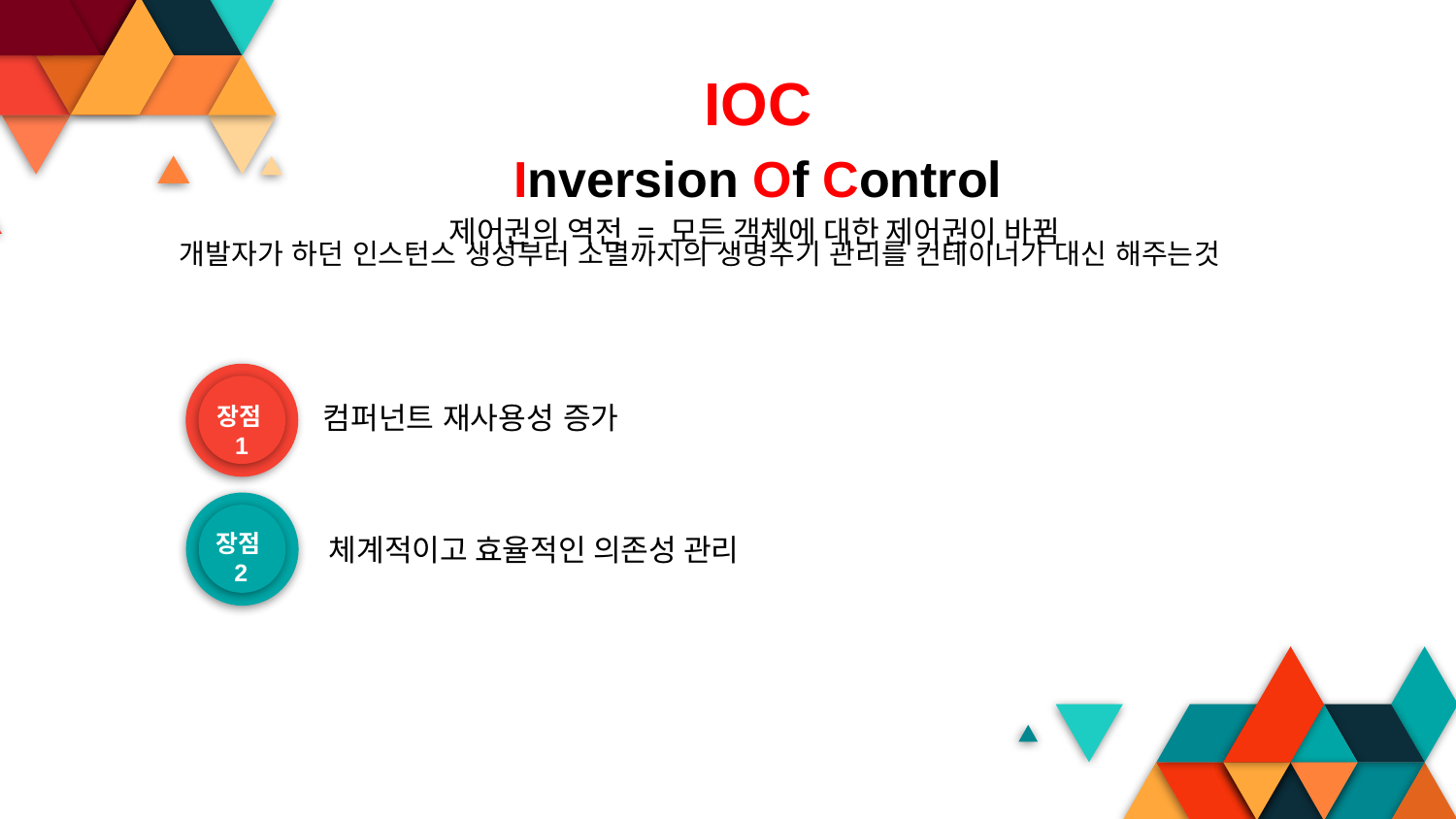

# IOC
Inversion Of Control
제어권의 역전 = 모든 객체에 대한 제어권이 바뀜
개발자가 하던 인스턴스 생성부터 소멸까지의 생명주기 관리를 컨테이너가 대신 해주는것

장점1

컴퍼넌트 재사용성 증가

장점2
체계적이고 효율적인 의존성 관리